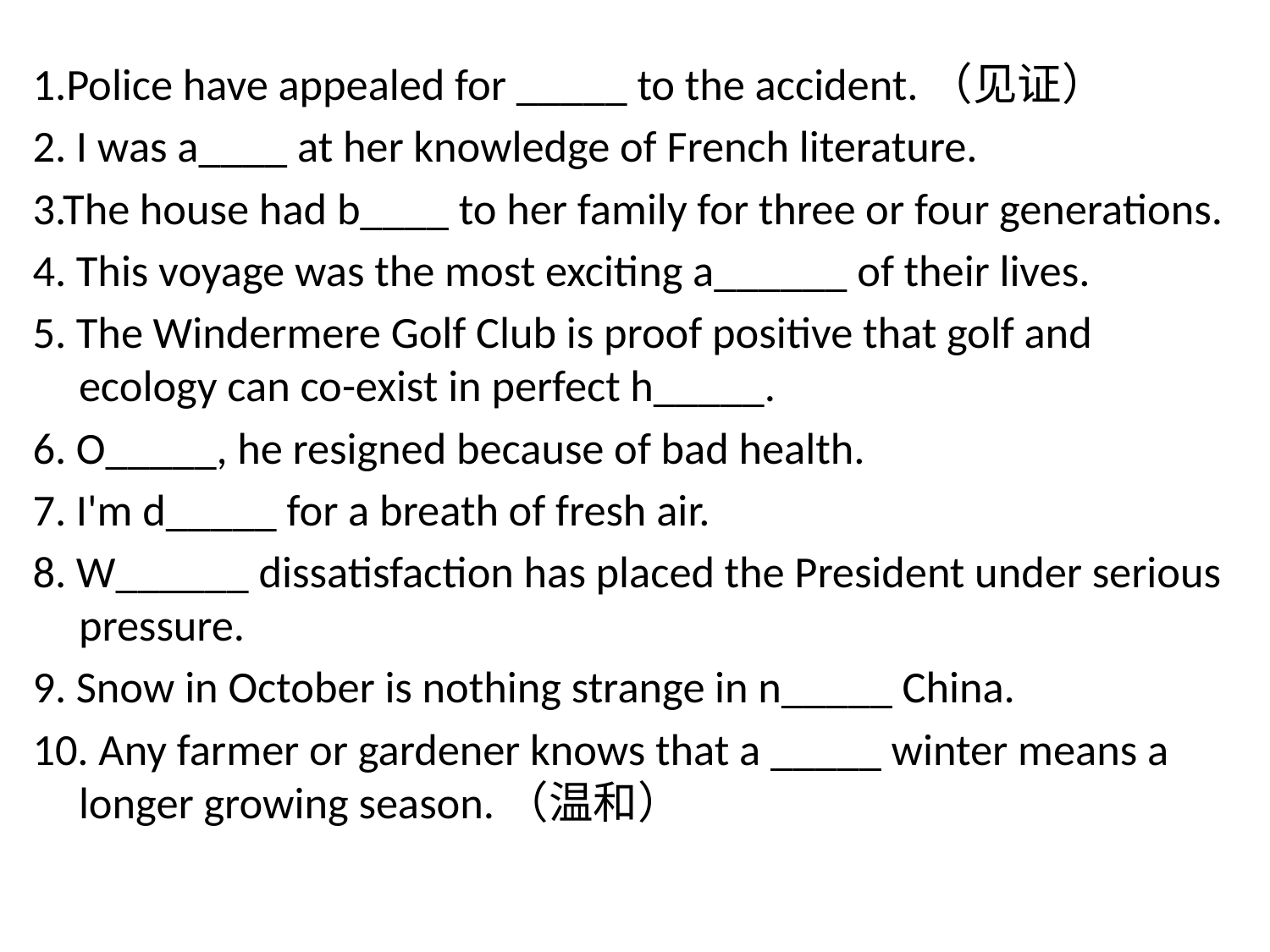

1.Police have appealed for _____ to the accident.（见证）
2. I was a____ at her knowledge of French literature.
3.The house had b____ to her family for three or four generations.
4. This voyage was the most exciting a______ of their lives.
5. The Windermere Golf Club is proof positive that golf and ecology can co-exist in perfect h_____.
6. O_____, he resigned because of bad health.
7. I'm d_____ for a breath of fresh air.
8. W______ dissatisfaction has placed the President under serious pressure.
9. Snow in October is nothing strange in n_____ China.
10. Any farmer or gardener knows that a _____ winter means a longer growing season.（温和）